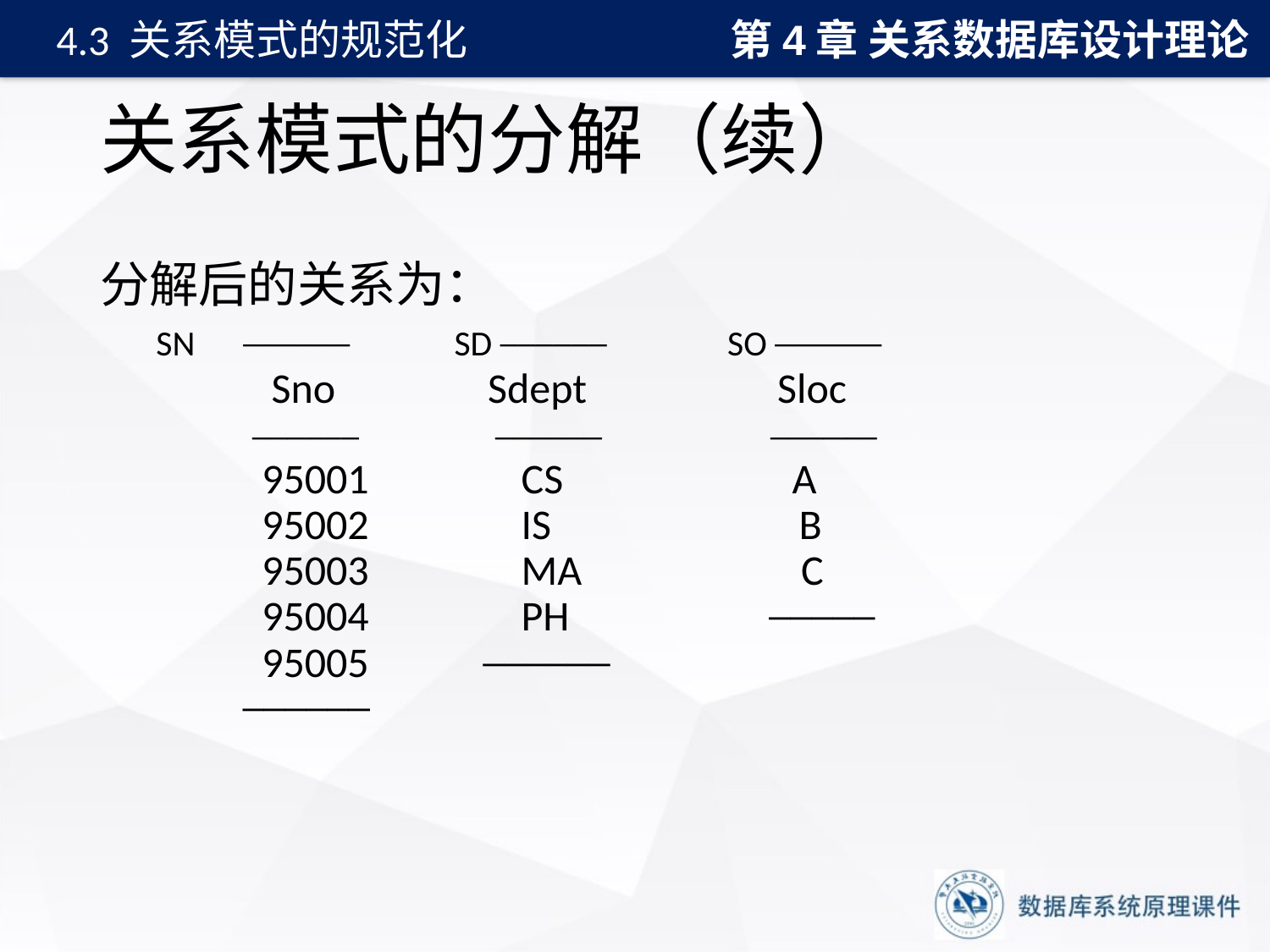

第4章 关系数据库设计理论
4.3 关系模式的规范化
# 关系模式的分解（续）
分解后的关系为：
     SN      ──────             SD ──────               SO ──────
                  Sno                Sdept                    Sloc
                ──────                 ──────                     ──────
                 95001                CS                        A
                 95002                IS                          B
                 95003                MA                       C
                 95004                PH                     ─────
                 95005            ──────
               ──────